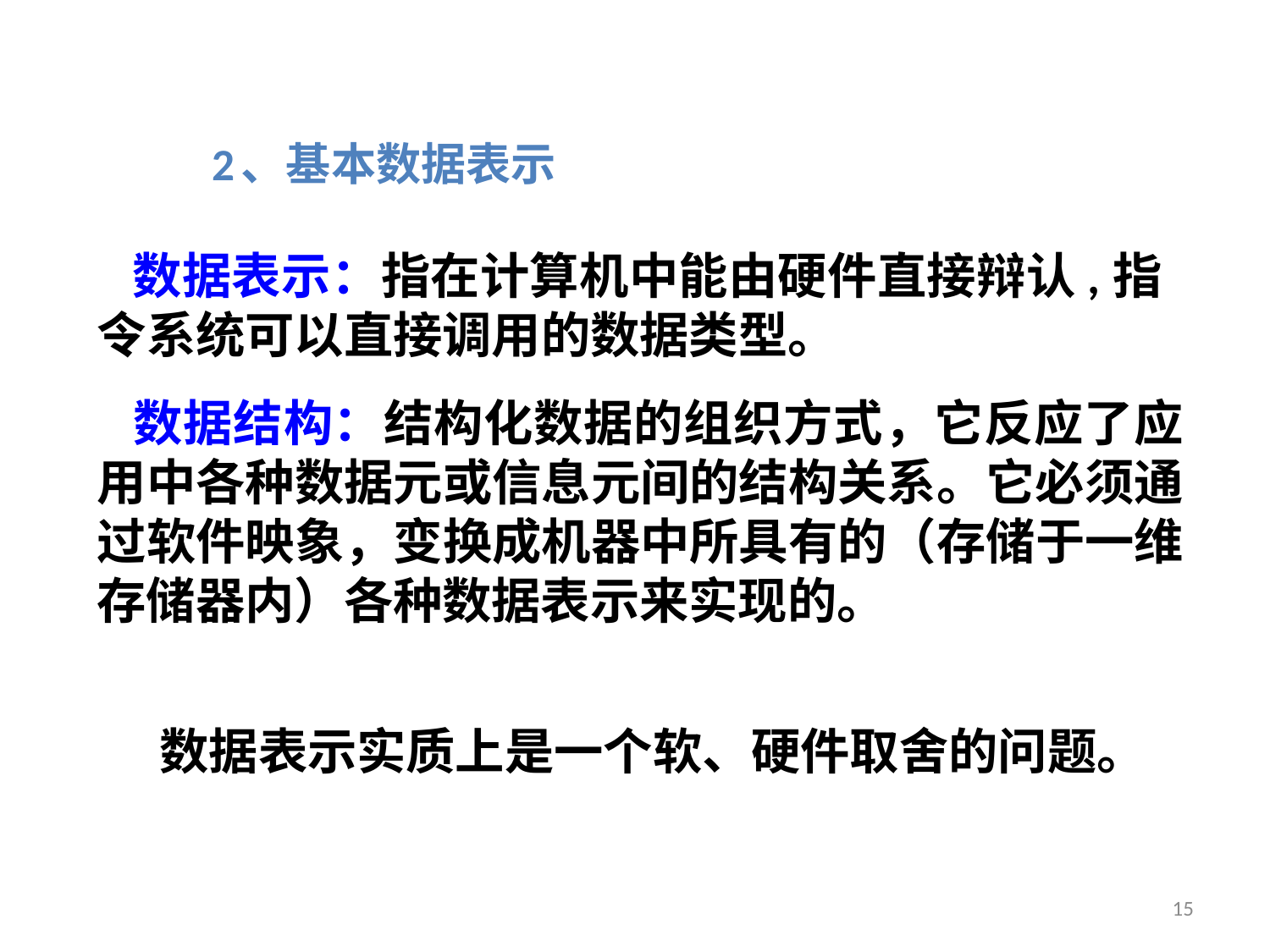

2、基本数据表示
  数据表示：指在计算机中能由硬件直接辩认,指令系统可以直接调用的数据类型。
  数据结构：结构化数据的组织方式，它反应了应用中各种数据元或信息元间的结构关系。它必须通过软件映象，变换成机器中所具有的（存储于一维存储器内）各种数据表示来实现的。
数据表示实质上是一个软、硬件取舍的问题。
15